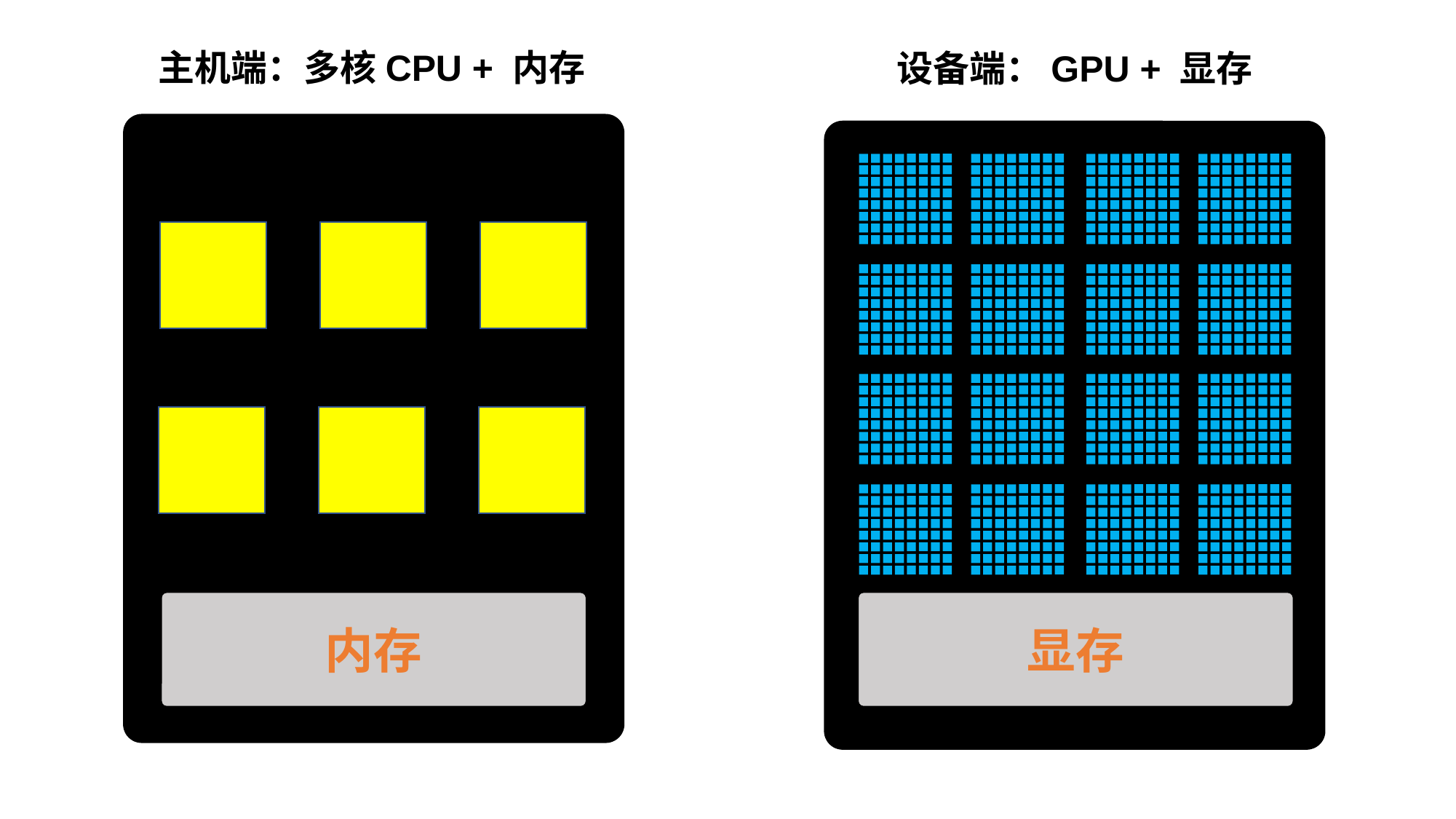

主机端：多核CPU + 内存
设备端：GPU + 显存

内存

显存